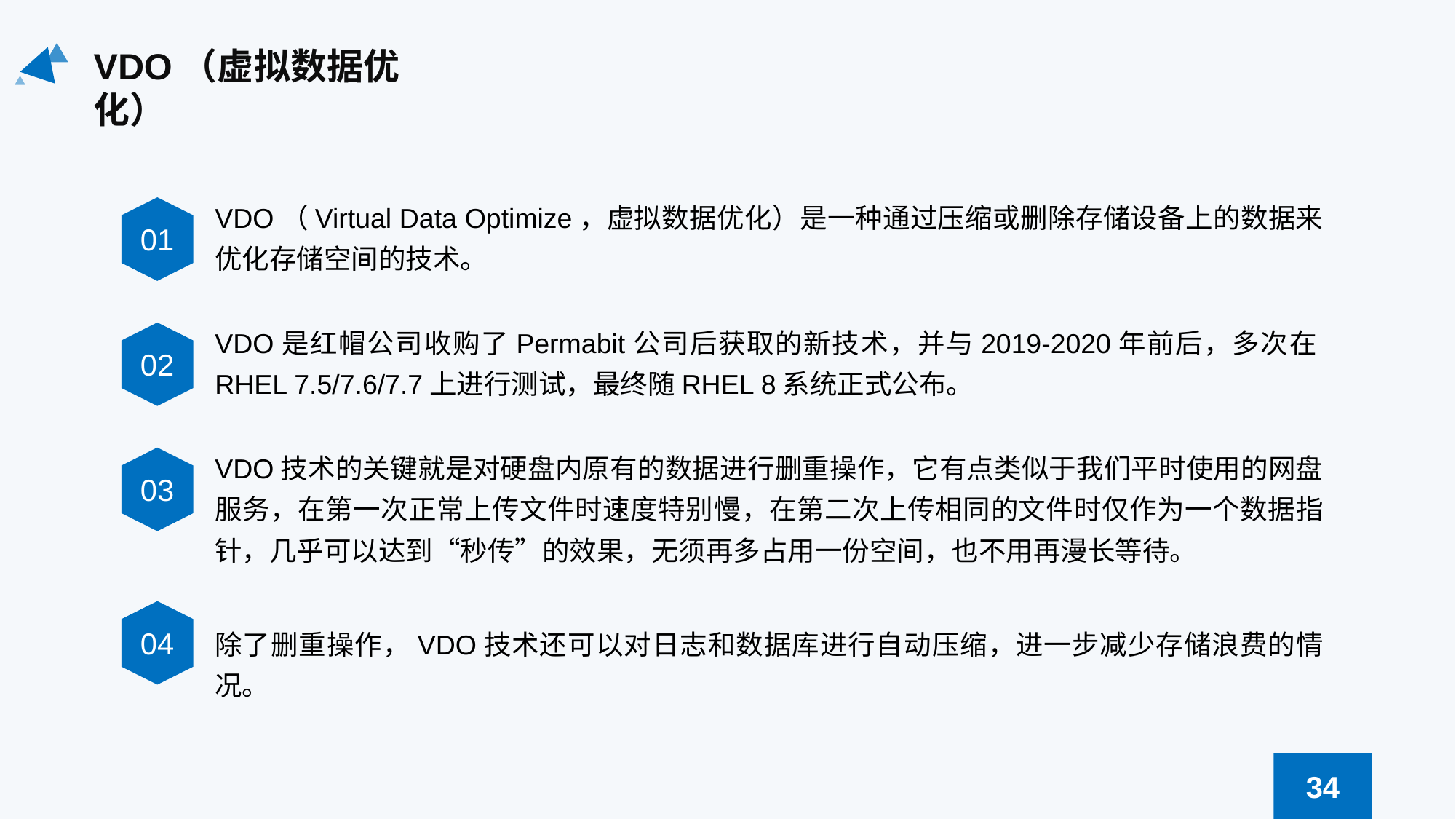

VDO（虚拟数据优化）

VDO（Virtual Data Optimize，虚拟数据优化）是一种通过压缩或删除存储设备上的数据来优化存储空间的技术。

01
VDO是红帽公司收购了Permabit公司后获取的新技术，并与2019-2020年前后，多次在RHEL 7.5/7.6/7.7上进行测试，最终随RHEL 8系统正式公布。

02
VDO技术的关键就是对硬盘内原有的数据进行删重操作，它有点类似于我们平时使用的网盘服务，在第一次正常上传文件时速度特别慢，在第二次上传相同的文件时仅作为一个数据指针，几乎可以达到“秒传”的效果，无须再多占用一份空间，也不用再漫长等待。

03

04
除了删重操作，VDO技术还可以对日志和数据库进行自动压缩，进一步减少存储浪费的情况。

34